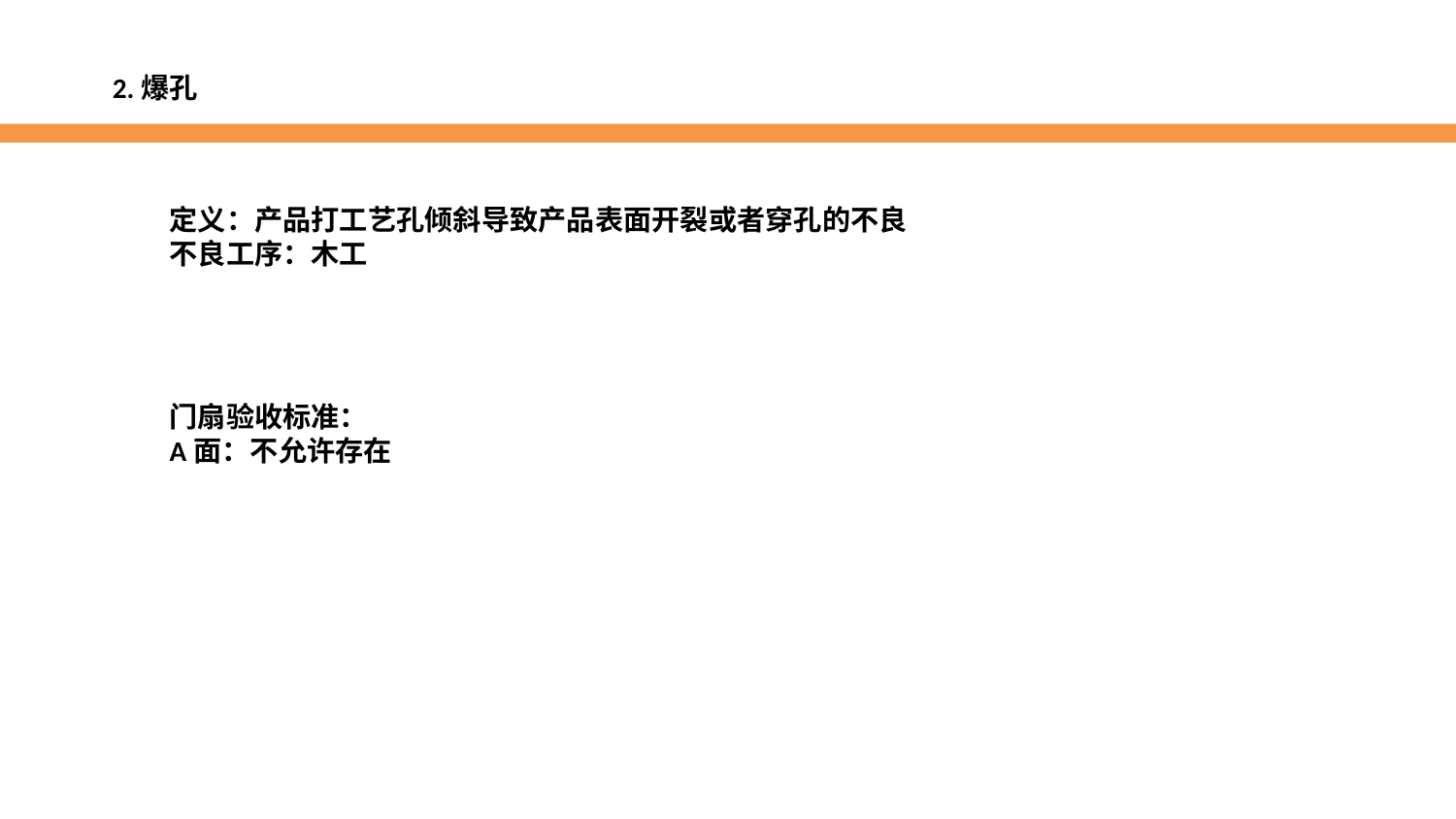

2.爆孔
定义：产品打工艺孔倾斜导致产品表面开裂或者穿孔的不良
不良工序：木工
门扇验收标准：
A面：不允许存在